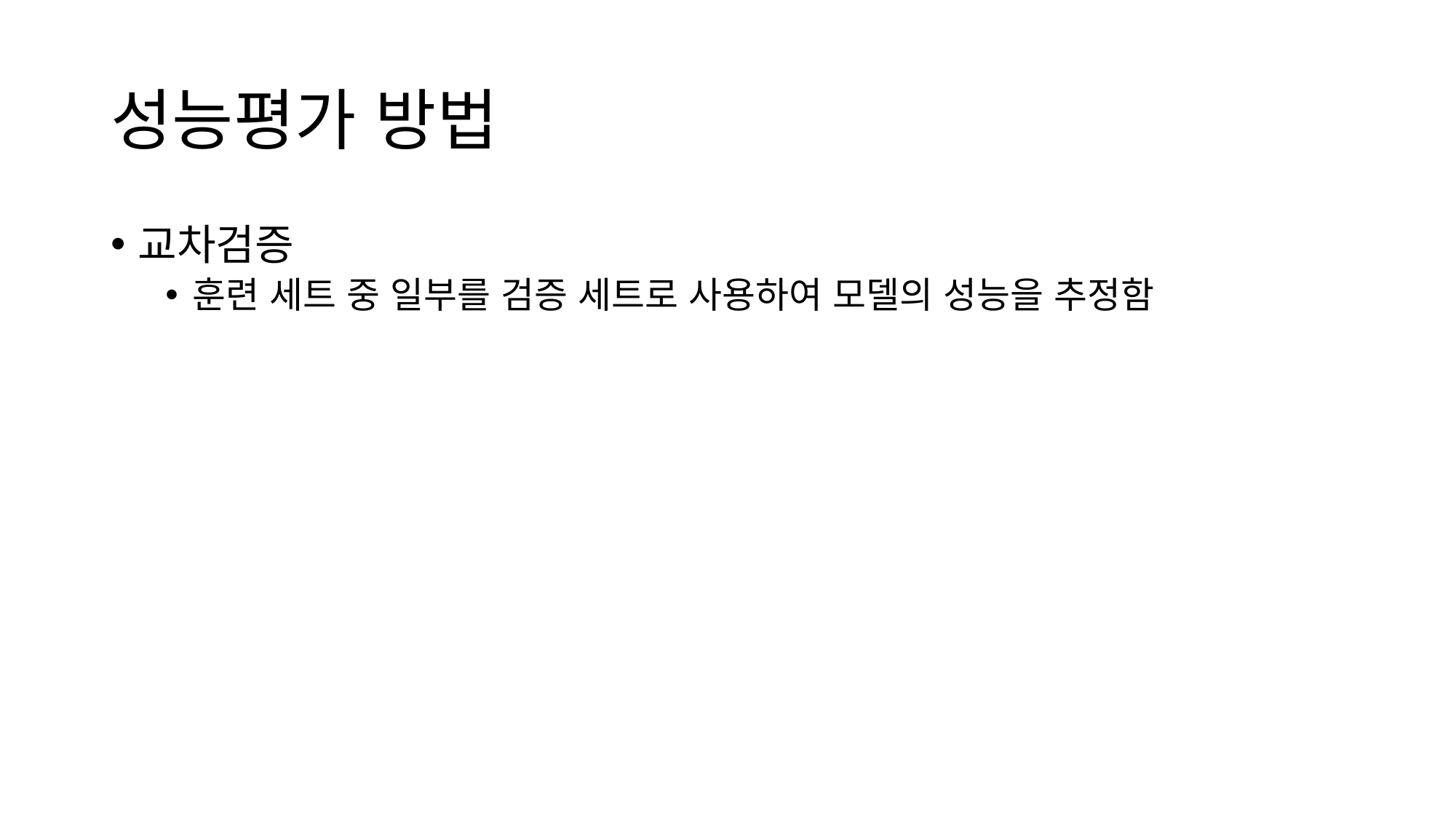

# 성능평가 방법
교차검증
훈련 세트 중 일부를 검증 세트로 사용하여 모델의 성능을 추정함